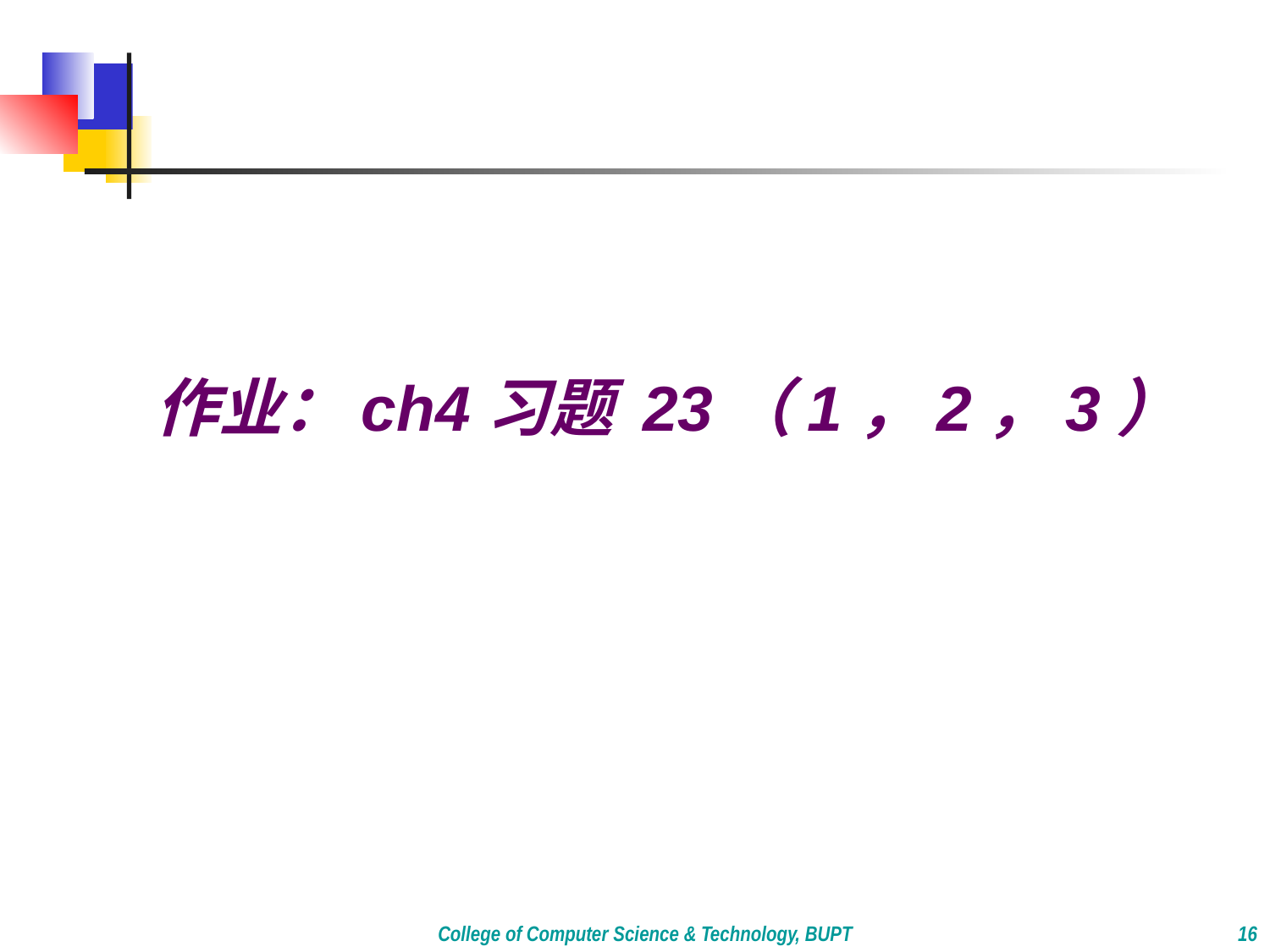

作业：ch4习题 23（1，2，3）
College of Computer Science & Technology, BUPT
16